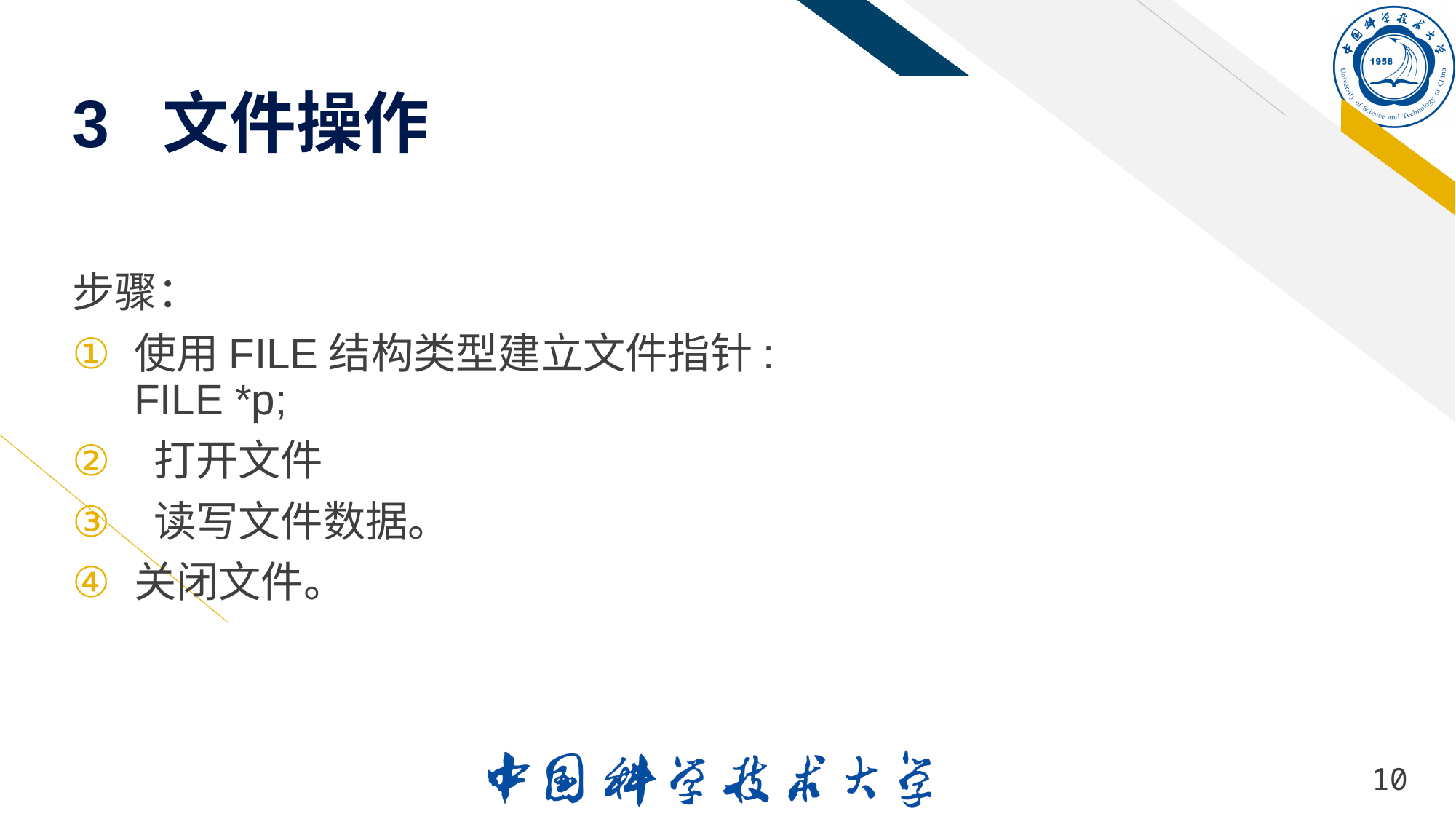

# 3  文件操作

步骤：
使用FILE结构类型建立文件指针:
FILE *p;
 打开文件
 读写文件数据。
关闭文件。
10